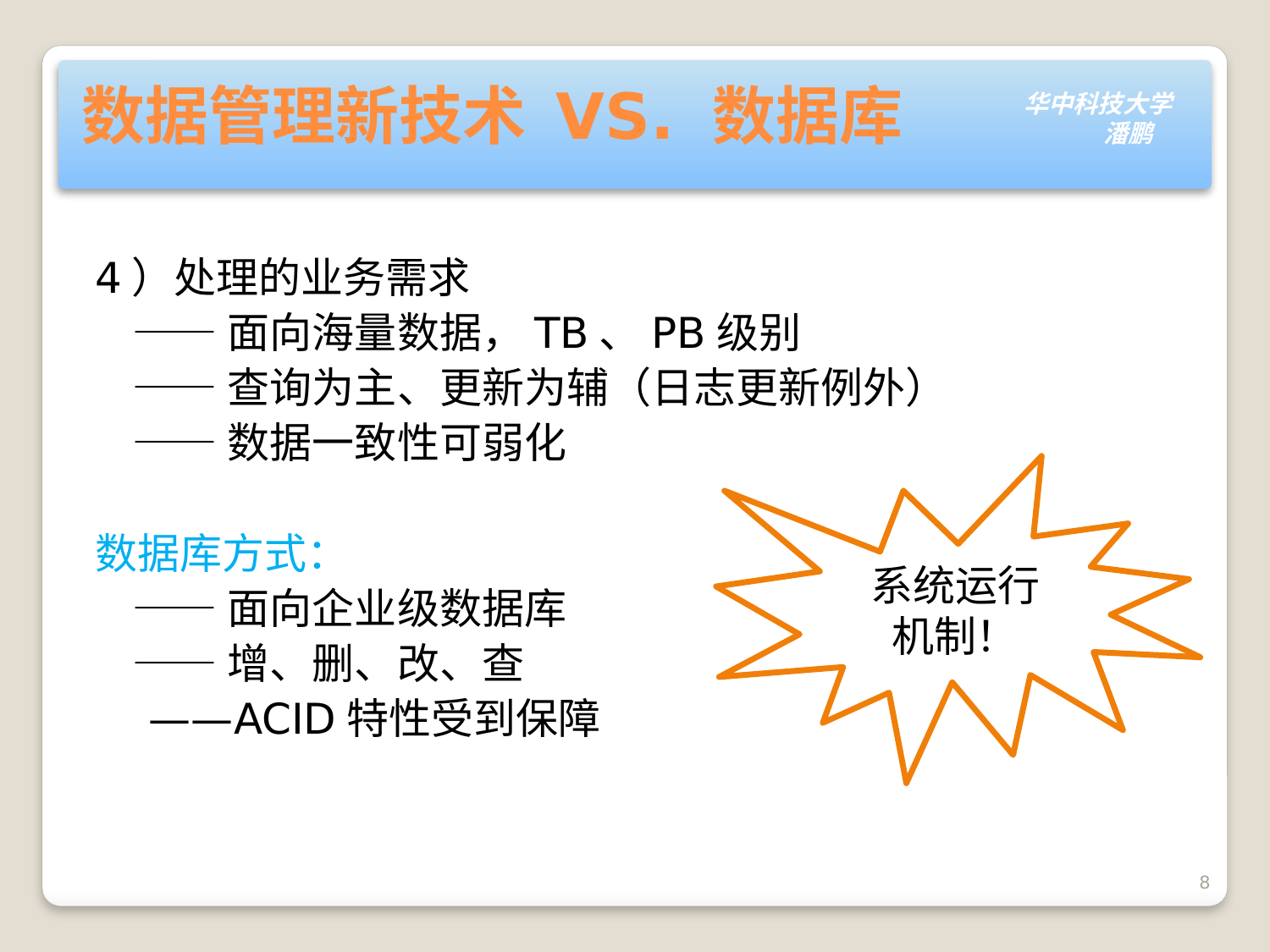

# 数据管理新技术 VS. 数据库
4）处理的业务需求
    ——面向海量数据，TB、PB级别
    ——查询为主、更新为辅（日志更新例外）
    ——数据一致性可弱化

数据库方式：
    ——面向企业级数据库
    ——增、删、改、查
    ——ACID特性受到保障
系统运行
机制！
8